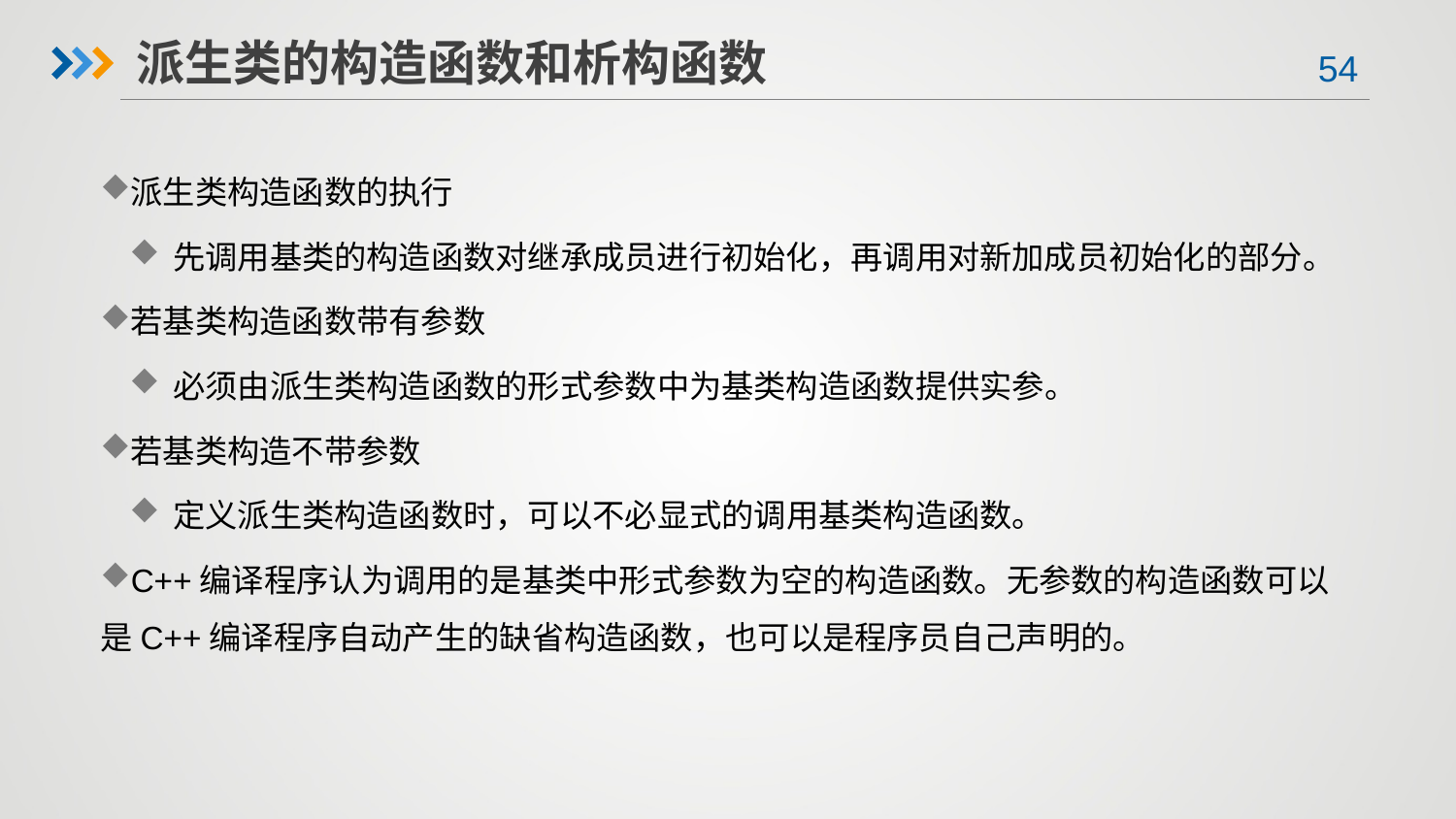

派生类的构造函数和析构函数
派生类构造函数的执行
先调用基类的构造函数对继承成员进行初始化，再调用对新加成员初始化的部分。
若基类构造函数带有参数
必须由派生类构造函数的形式参数中为基类构造函数提供实参。
若基类构造不带参数
定义派生类构造函数时，可以不必显式的调用基类构造函数。
C++编译程序认为调用的是基类中形式参数为空的构造函数。无参数的构造函数可以是C++编译程序自动产生的缺省构造函数，也可以是程序员自己声明的。